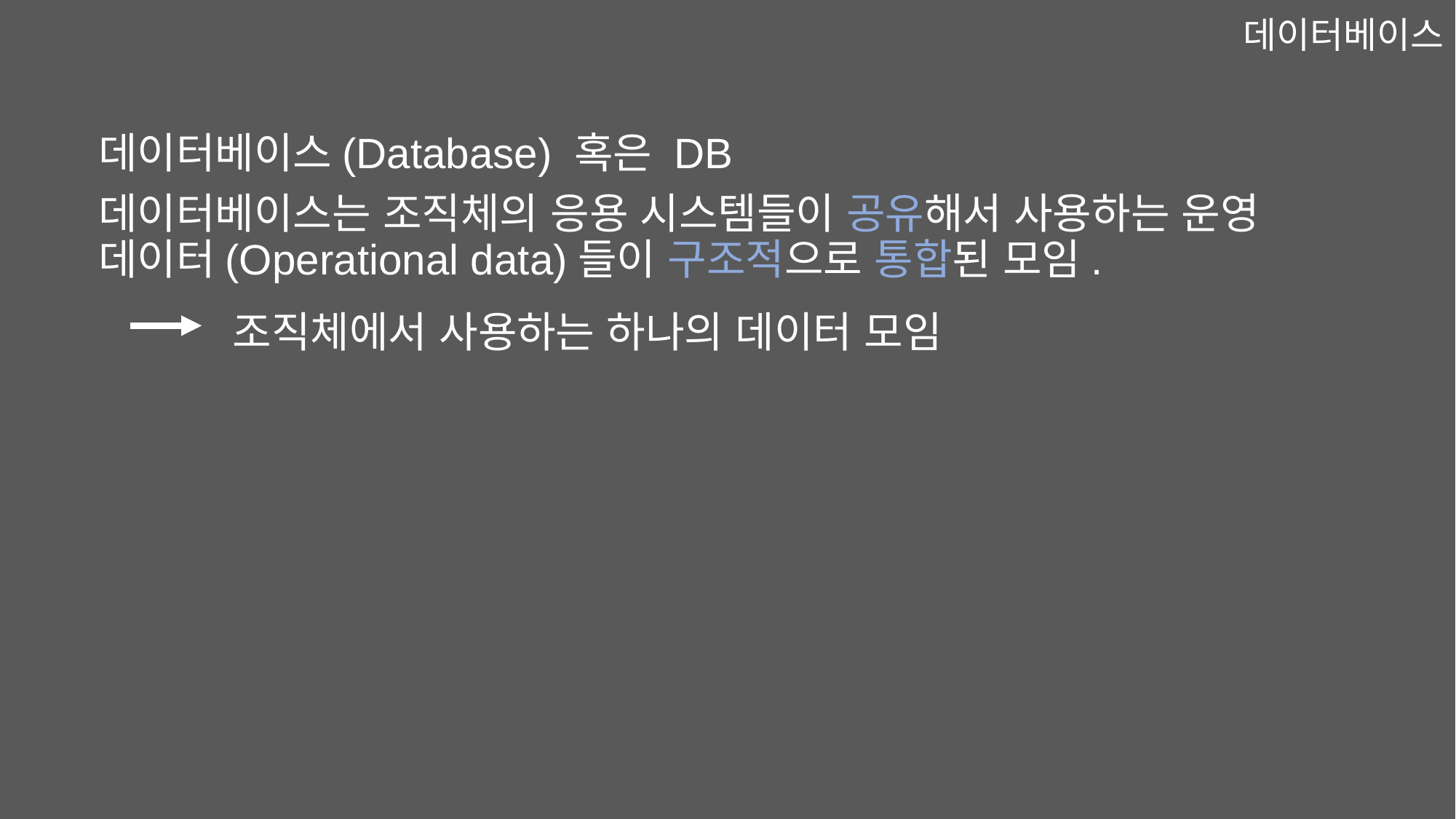

데이터베이스
데이터베이스(Database) 혹은 DB
데이터베이스는 조직체의 응용 시스템들이 공유해서 사용하는 운영 데이터(Operational data)들이 구조적으로 통합된 모임.
조직체에서 사용하는 하나의 데이터 모임